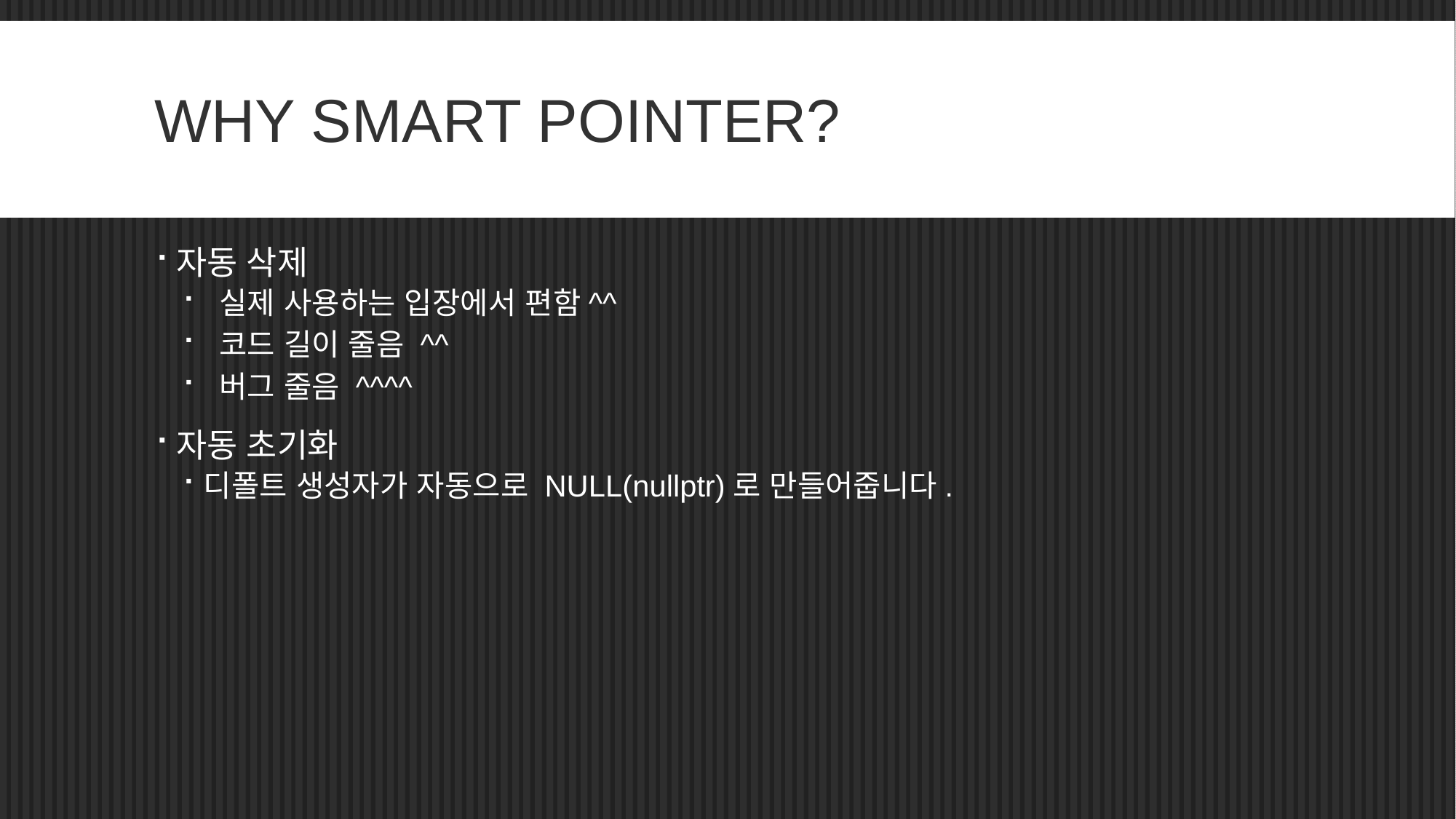

# WHY SMART POINTER?
자동 삭제
 실제 사용하는 입장에서 편함^^
 코드 길이 줄음 ^^
 버그 줄음 ^^^^
자동 초기화
디폴트 생성자가 자동으로 NULL(nullptr)로 만들어줍니다.